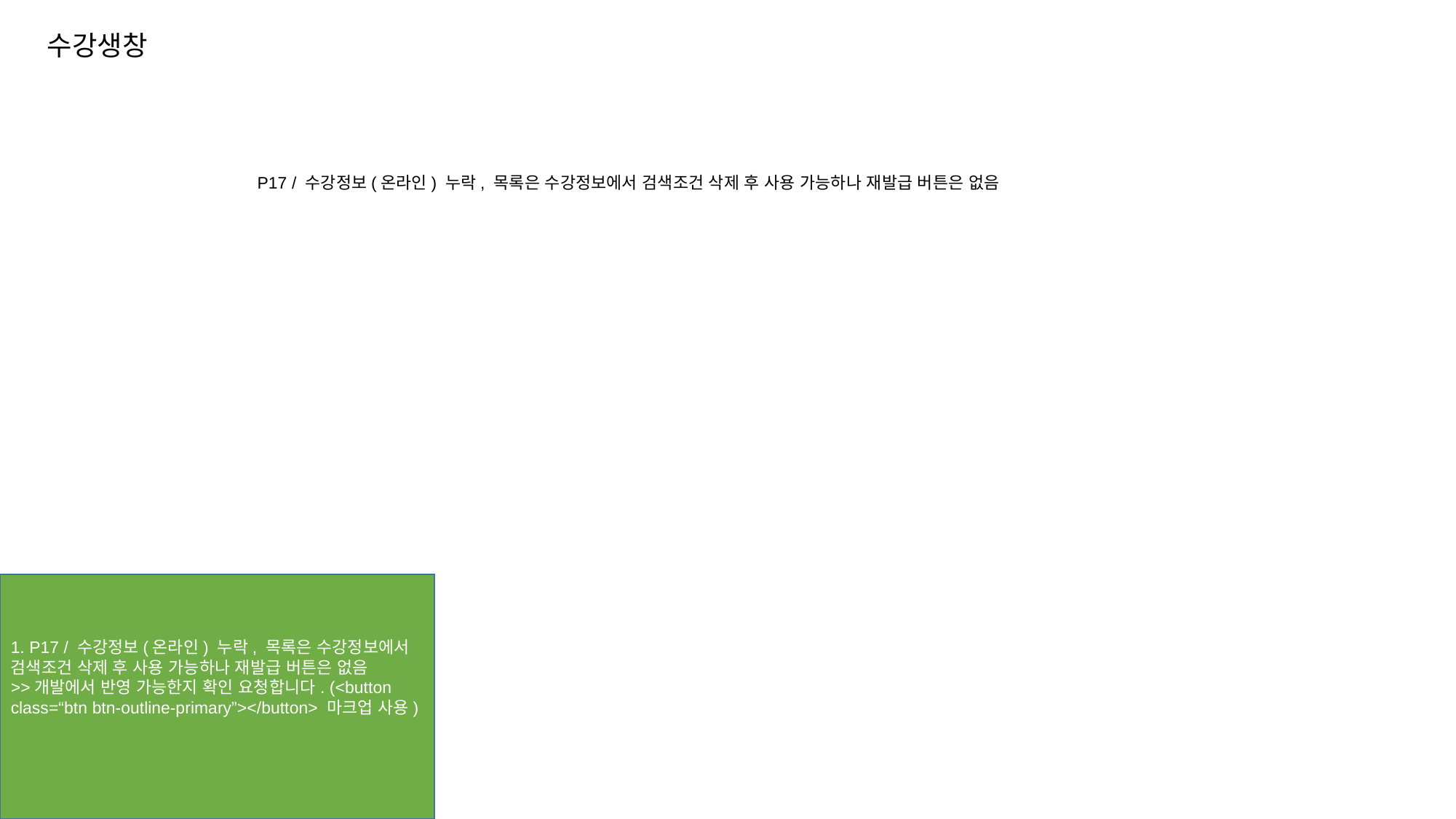

수강생창
P17 / 수강정보(온라인) 누락, 목록은 수강정보에서 검색조건 삭제 후 사용 가능하나 재발급 버튼은 없음

1. P17 / 수강정보(온라인) 누락, 목록은 수강정보에서 검색조건 삭제 후 사용 가능하나 재발급 버튼은 없음
>>개발에서 반영 가능한지 확인 요청합니다. (<button class=“btn btn-outline-primary”></button> 마크업 사용)